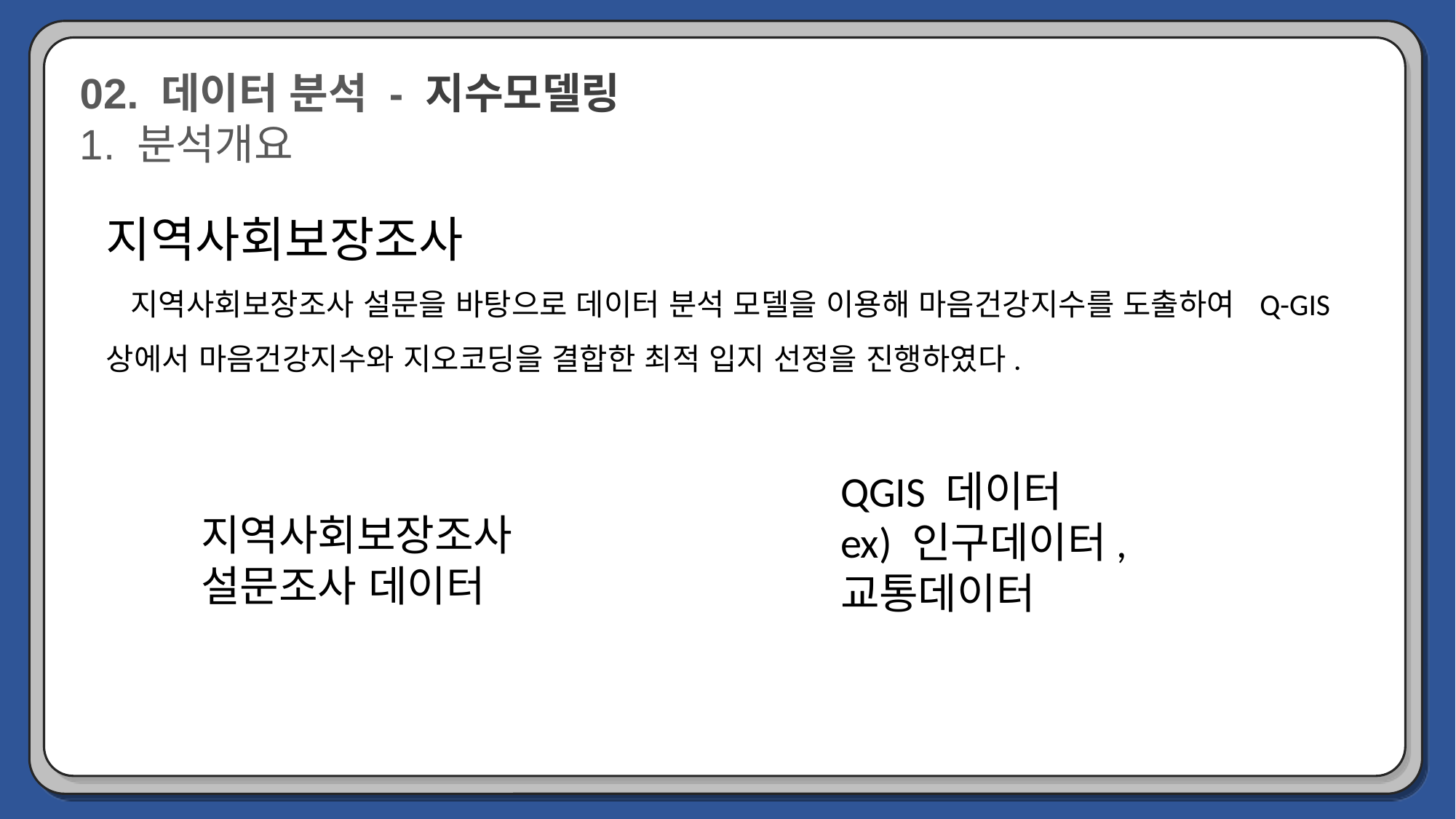

02. 데이터 분석 - 지수모델링
1. 분석개요

지역사회보장조사
  지역사회보장조사 설문을 바탕으로 데이터 분석 모델을 이용해 마음건강지수를 도출하여  Q-GIS상에서 마음건강지수와 지오코딩을 결합한 최적 입지 선정을 진행하였다.

QGIS 데이터
ex) 인구데이터, 교통데이터

지역사회보장조사 설문조사 데이터